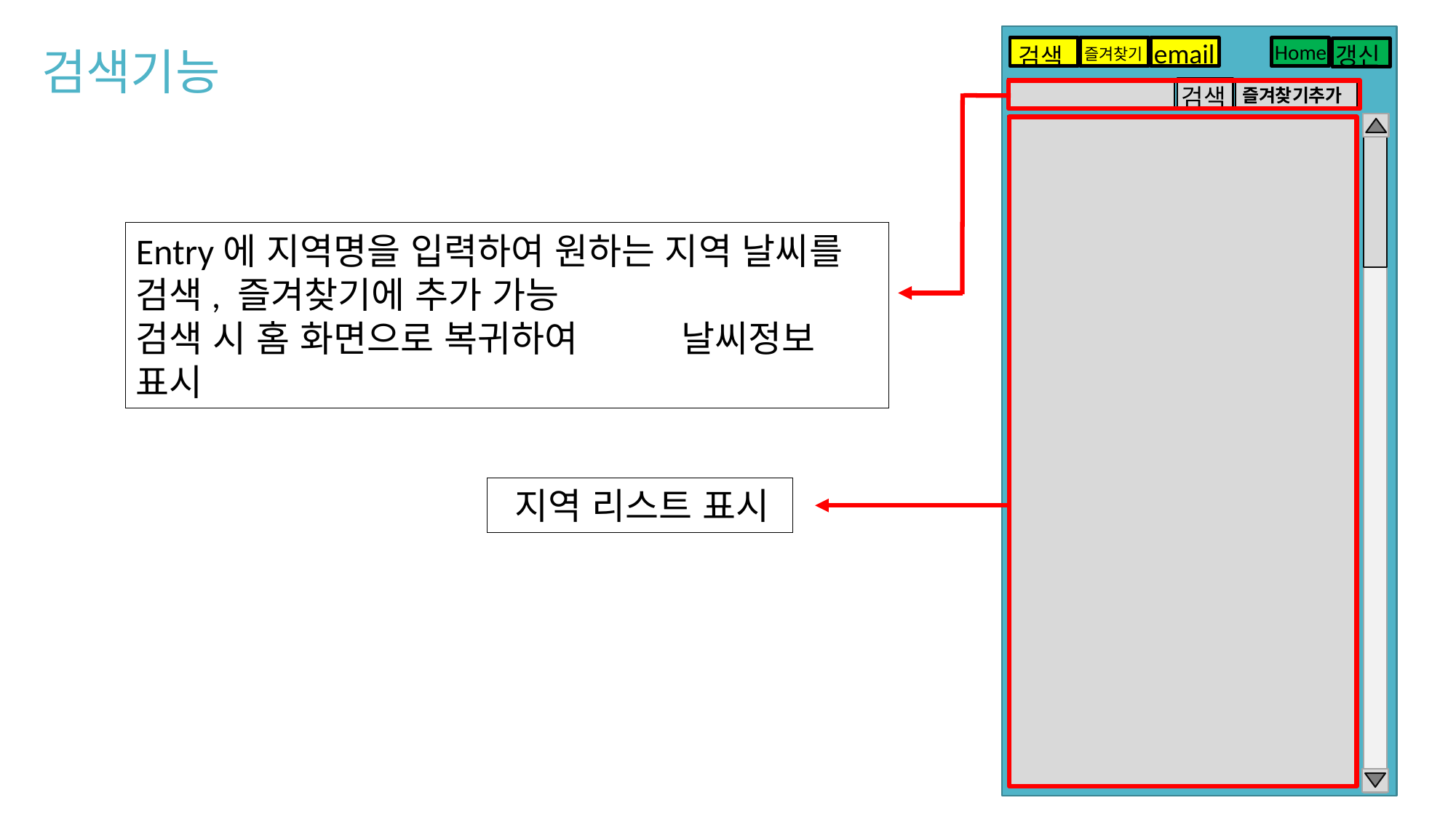

email
갱신
검색
즐겨찾기
Home

검색기능

검색

즐겨찾기추가

Entry에 지역명을 입력하여 원하는 지역 날씨를 검색, 즐겨찾기에 추가 가능
검색 시 홈 화면으로 복귀하여 	날씨정보 표시
 지역 리스트 표시